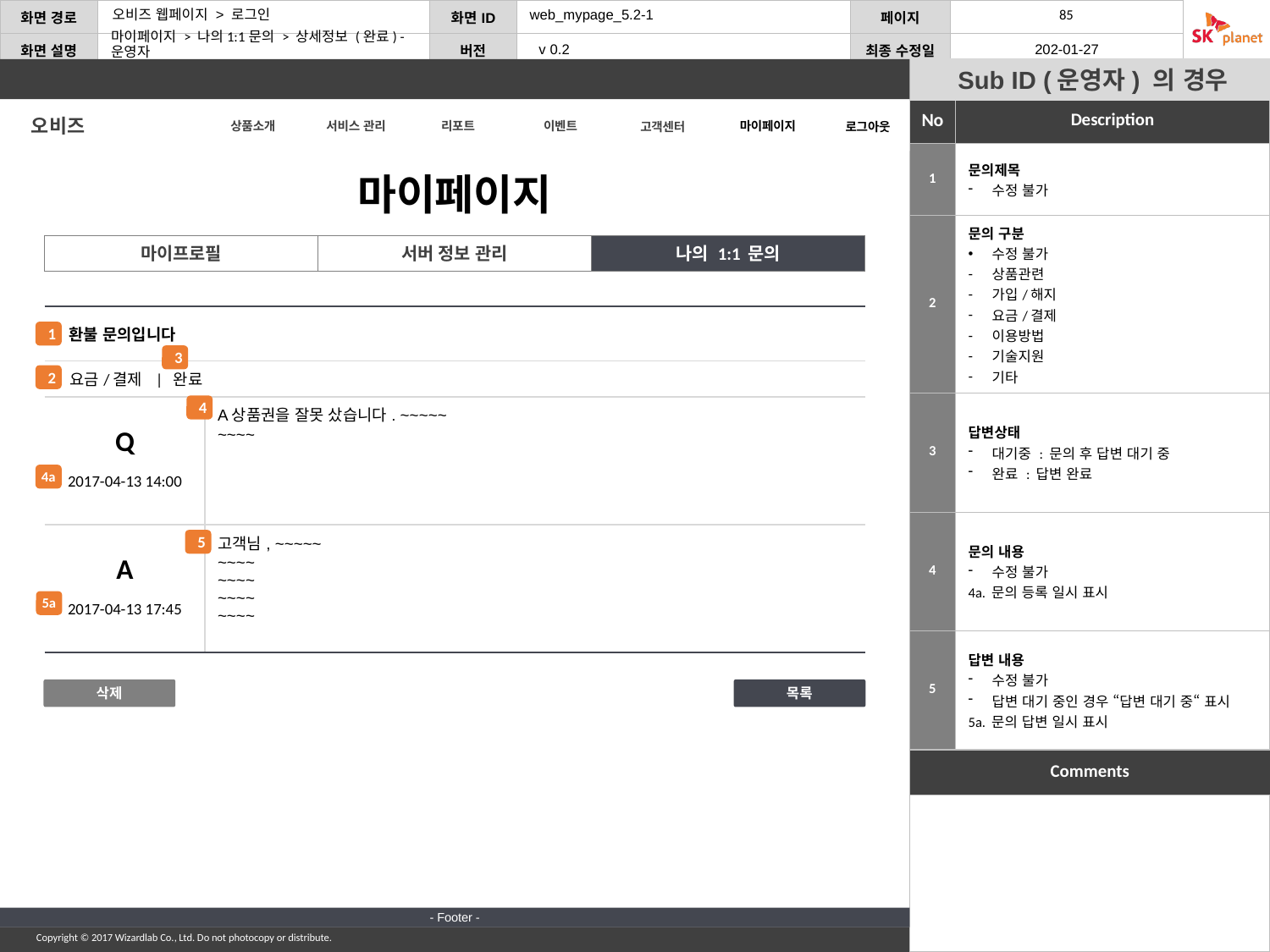

web_mypage_5.2-1
마이페이지 > 나의1:1문의 > 상세정보 (완료) - 운영자
 Sub ID (운영자) 의 경우

오비즈

로그아웃
상품소개
서비스 관리
리포트
이벤트
마이페이지
고객센터
마이페이지
| 마이프로필 | 서버 정보 관리 | 나의 1:1 문의 |
| --- | --- | --- |
| 1 | 문의제목 수정 불가 |
| --- | --- |
| 2 | 문의 구분 수정 불가 상품관련 가입/해지 요금/결제 이용방법 기술지원 기타 |
| 3 | 답변상태 대기중 : 문의 후 답변 대기 중 완료 : 답변 완료 |
| 4 | 문의 내용 수정 불가 4a. 문의 등록 일시 표시 |
| 5 | 답변 내용 수정 불가 답변 대기 중인 경우 “답변 대기 중“ 표시 5a. 문의 답변 일시 표시 |
| 환불 문의입니다 |  |
| --- | --- |
| 요금/결제 | 완료 |  |
| Q 2017-04-13 14:00 | A상품권을 잘못 샀습니다. ~~~~~ ~~~~ |
| A 2017-04-13 17:45 | 고객님, ~~~~~ ~~~~ ~~~~ ~~~~ ~~~~ |
1
3
2
4

4a
5

5a
삭제
목록

- Footer -